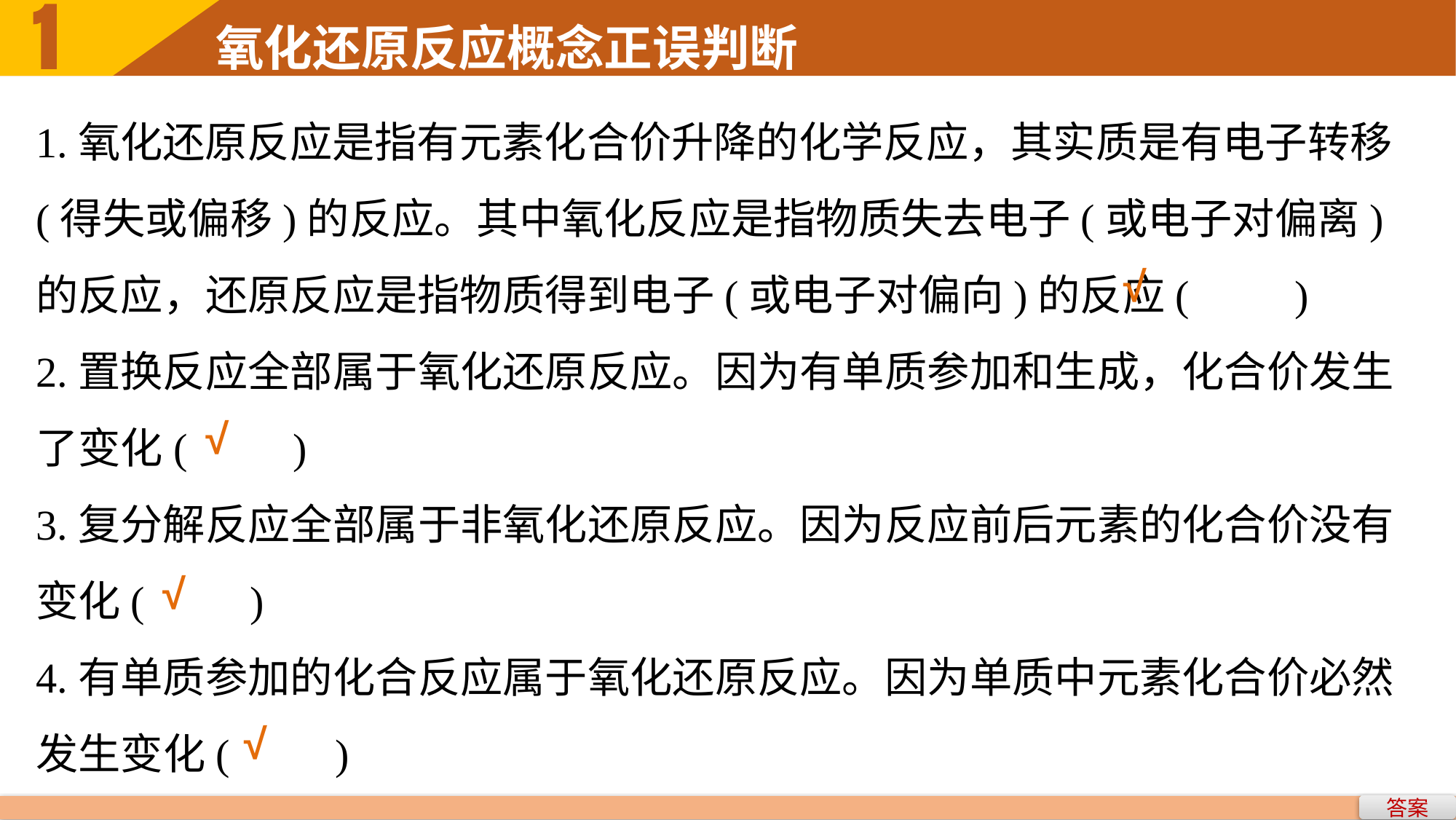

氧化还原反应概念正误判断
1.氧化还原反应是指有元素化合价升降的化学反应，其实质是有电子转移(得失或偏移)的反应。其中氧化反应是指物质失去电子(或电子对偏离)的反应，还原反应是指物质得到电子(或电子对偏向)的反应(　　)
2.置换反应全部属于氧化还原反应。因为有单质参加和生成，化合价发生了变化(　　)
3.复分解反应全部属于非氧化还原反应。因为反应前后元素的化合价没有变化(　　)
4.有单质参加的化合反应属于氧化还原反应。因为单质中元素化合价必然发生变化(　　)
√
√
√
√
答案